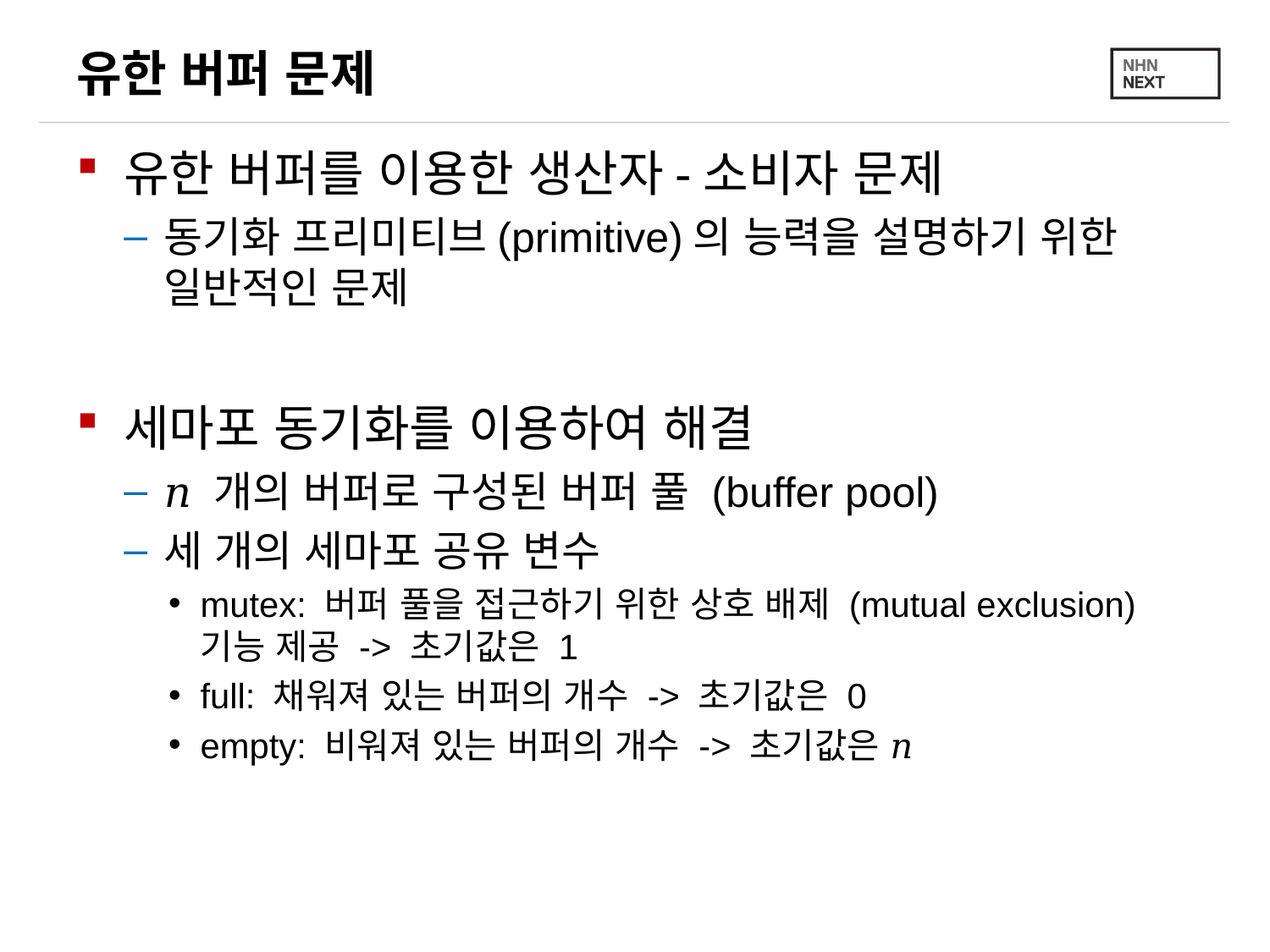

# 유한 버퍼 문제
유한 버퍼를 이용한 생산자-소비자 문제
동기화 프리미티브(primitive)의 능력을 설명하기 위한 일반적인 문제

세마포 동기화를 이용하여 해결
𝑛 개의 버퍼로 구성된 버퍼 풀 (buffer pool)
세 개의 세마포 공유 변수
mutex: 버퍼 풀을 접근하기 위한 상호 배제 (mutual exclusion) 기능 제공 -> 초기값은 1
full: 채워져 있는 버퍼의 개수 -> 초기값은 0
empty: 비워져 있는 버퍼의 개수 -> 초기값은 𝑛